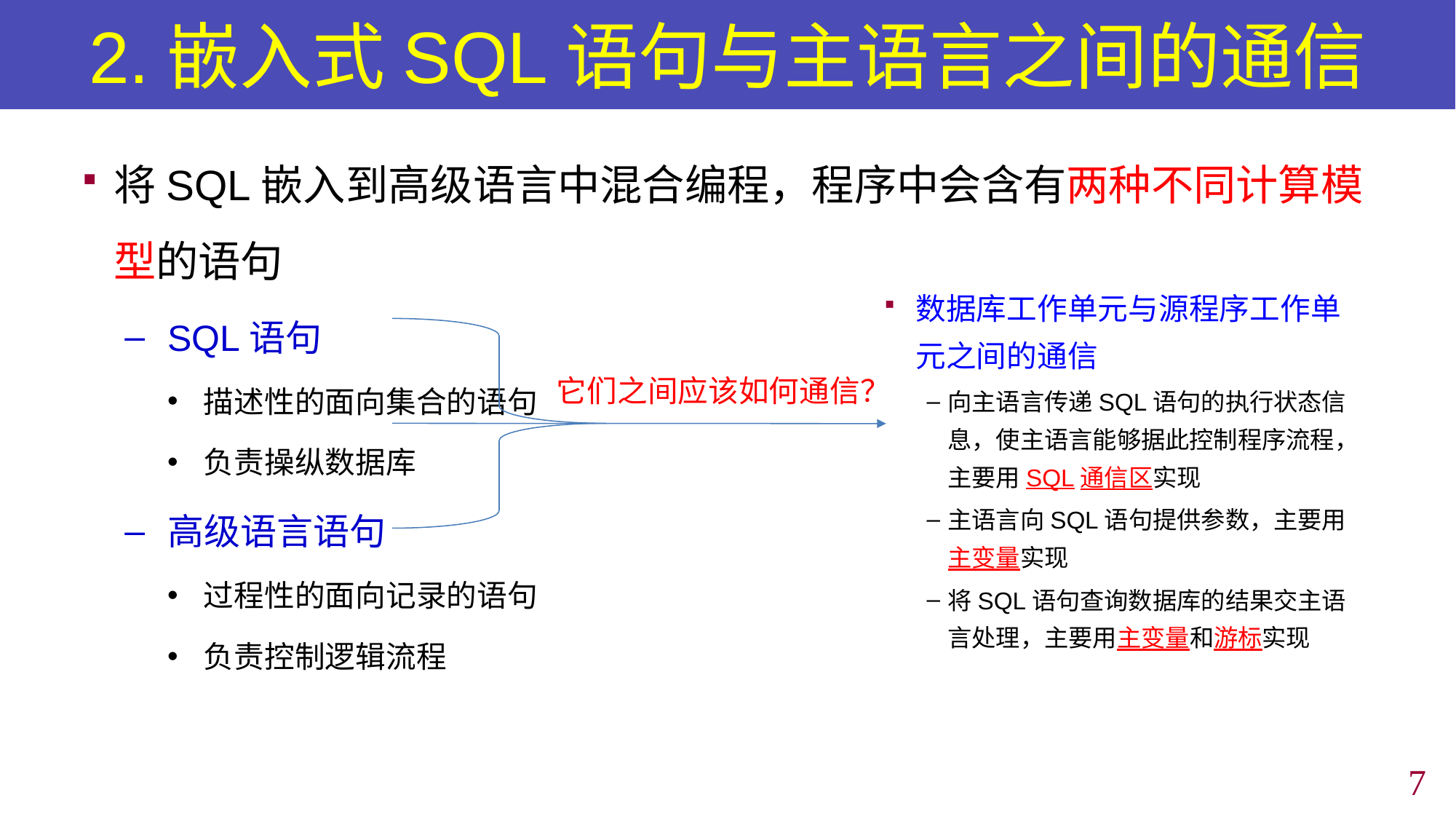

# 2.嵌入式SQL语句与主语言之间的通信
将SQL嵌入到高级语言中混合编程，程序中会含有两种不同计算模型的语句
SQL语句
 描述性的面向集合的语句
 负责操纵数据库
高级语言语句
 过程性的面向记录的语句
 负责控制逻辑流程
数据库工作单元与源程序工作单元之间的通信
向主语言传递SQL语句的执行状态信息，使主语言能够据此控制程序流程，主要用SQL通信区实现
主语言向SQL语句提供参数，主要用主变量实现
将SQL语句查询数据库的结果交主语言处理，主要用主变量和游标实现

它们之间应该如何通信？
7